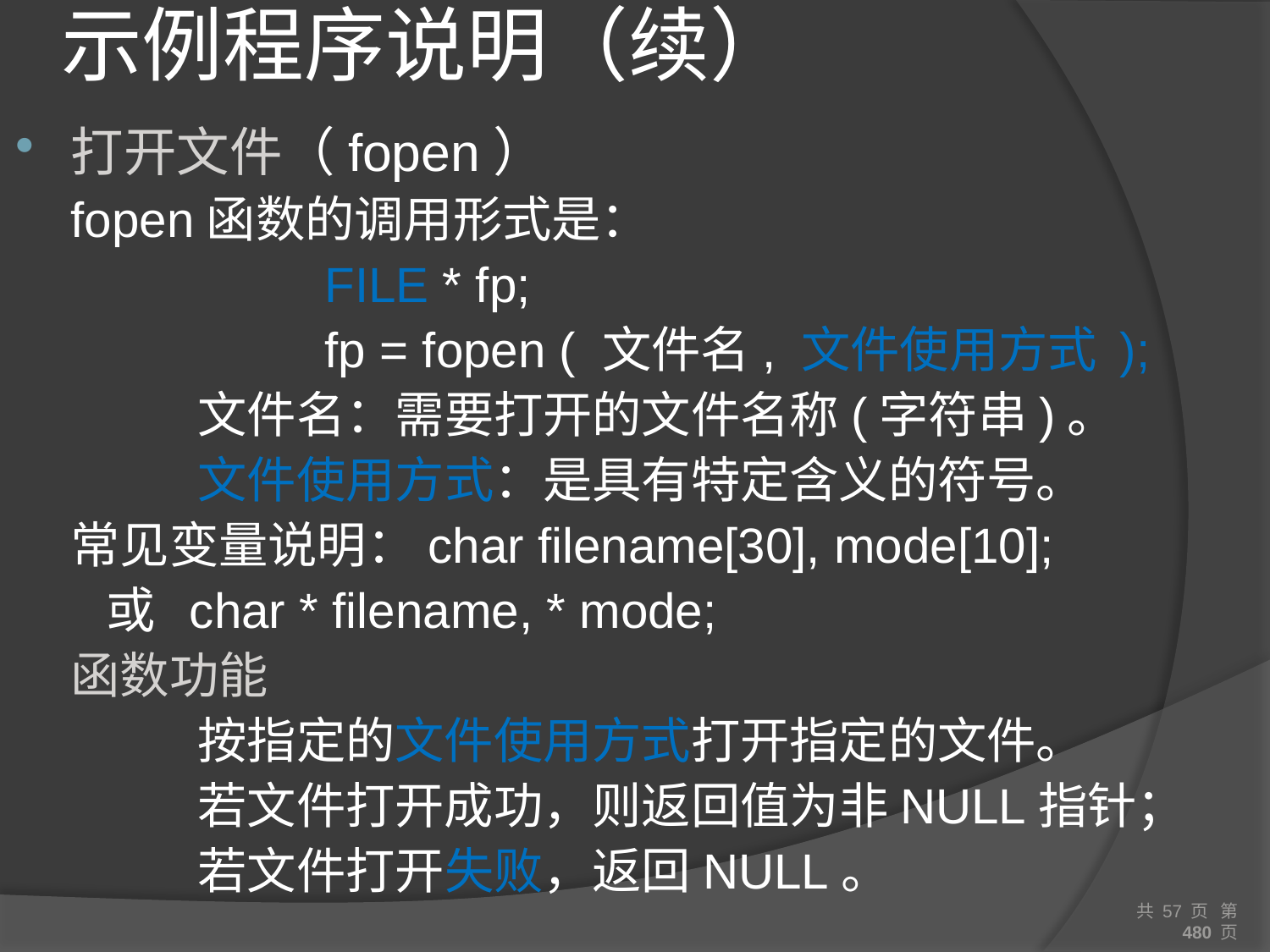

# 示例程序说明（续）
打开文件（fopen）
	fopen函数的调用形式是：
			FILE * fp;
			fp = fopen ( 文件名, 文件使用方式 );
		文件名：需要打开的文件名称(字符串)。
		文件使用方式：是具有特定含义的符号。
	常见变量说明：char filename[30], mode[10];
       或  char * filename, * mode;
	函数功能
		按指定的文件使用方式打开指定的文件。
		若文件打开成功，则返回值为非NULL指针；
		若文件打开失败，返回NULL。
共 57 页   第 480 页